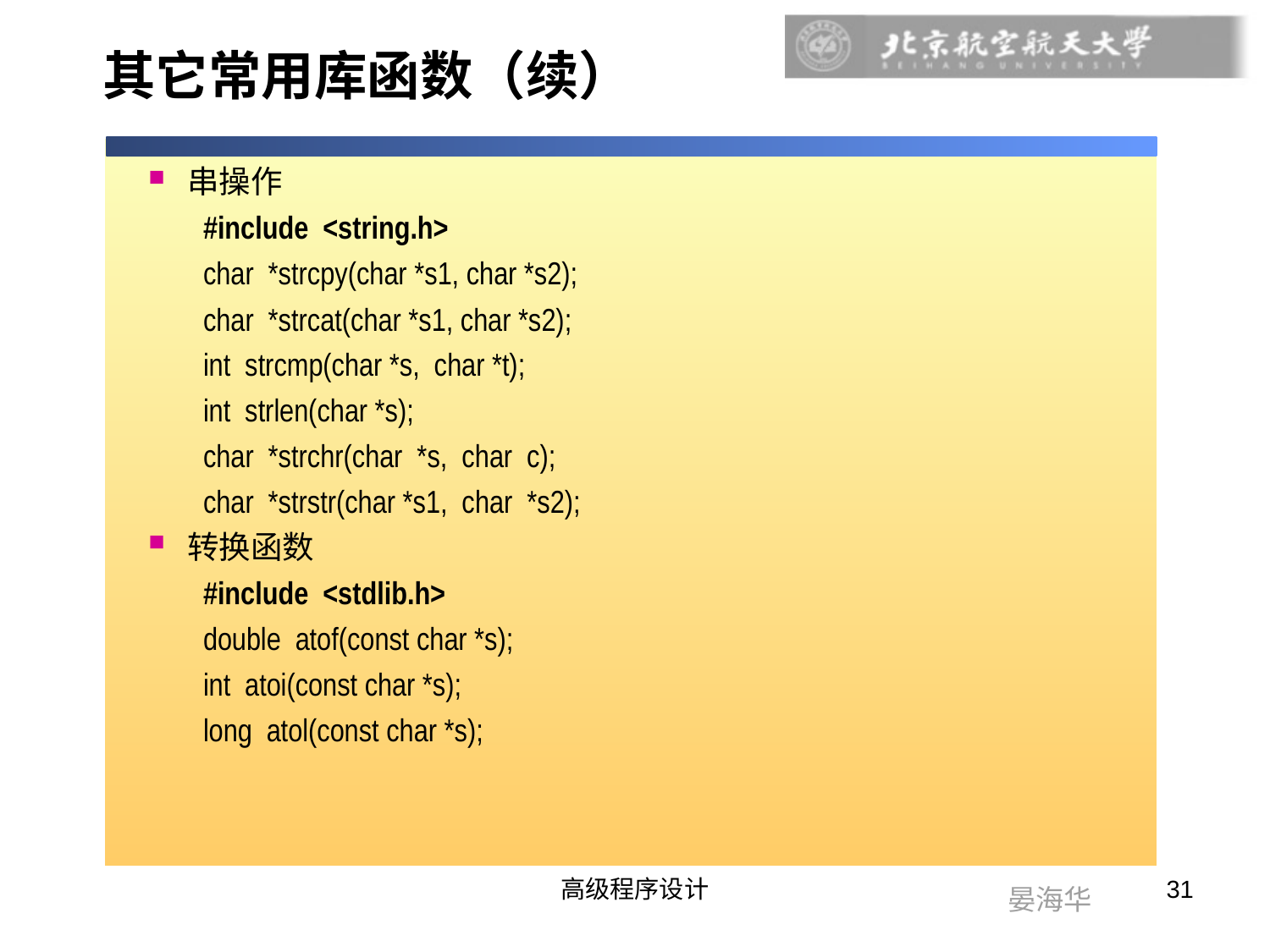

# 其它常用库函数（续）
串操作
#include  <string.h>
char  *strcpy(char *s1, char *s2);
char  *strcat(char *s1, char *s2);
int  strcmp(char *s,  char *t);
int  strlen(char *s);
char  *strchr(char  *s,  char  c);
char  *strstr(char *s1,  char  *s2);
转换函数
#include  <stdlib.h>
double  atof(const char *s);
int  atoi(const char *s);
long  atol(const char *s);
高级程序设计
31